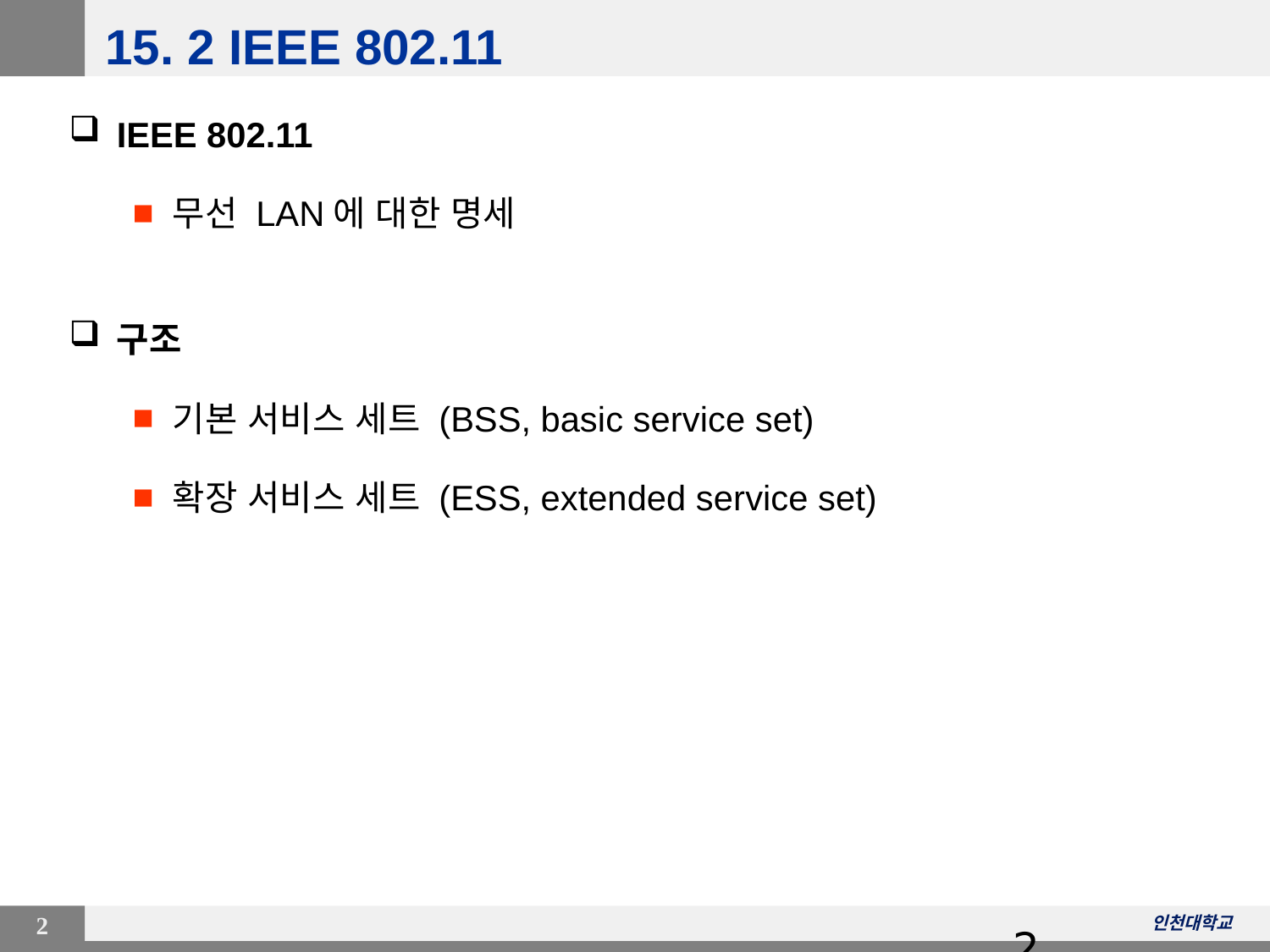

# 15. 2 IEEE 802.11
IEEE 802.11
무선 LAN에 대한 명세

구조
기본 서비스 세트 (BSS, basic service set)
확장 서비스 세트 (ESS, extended service set)
2